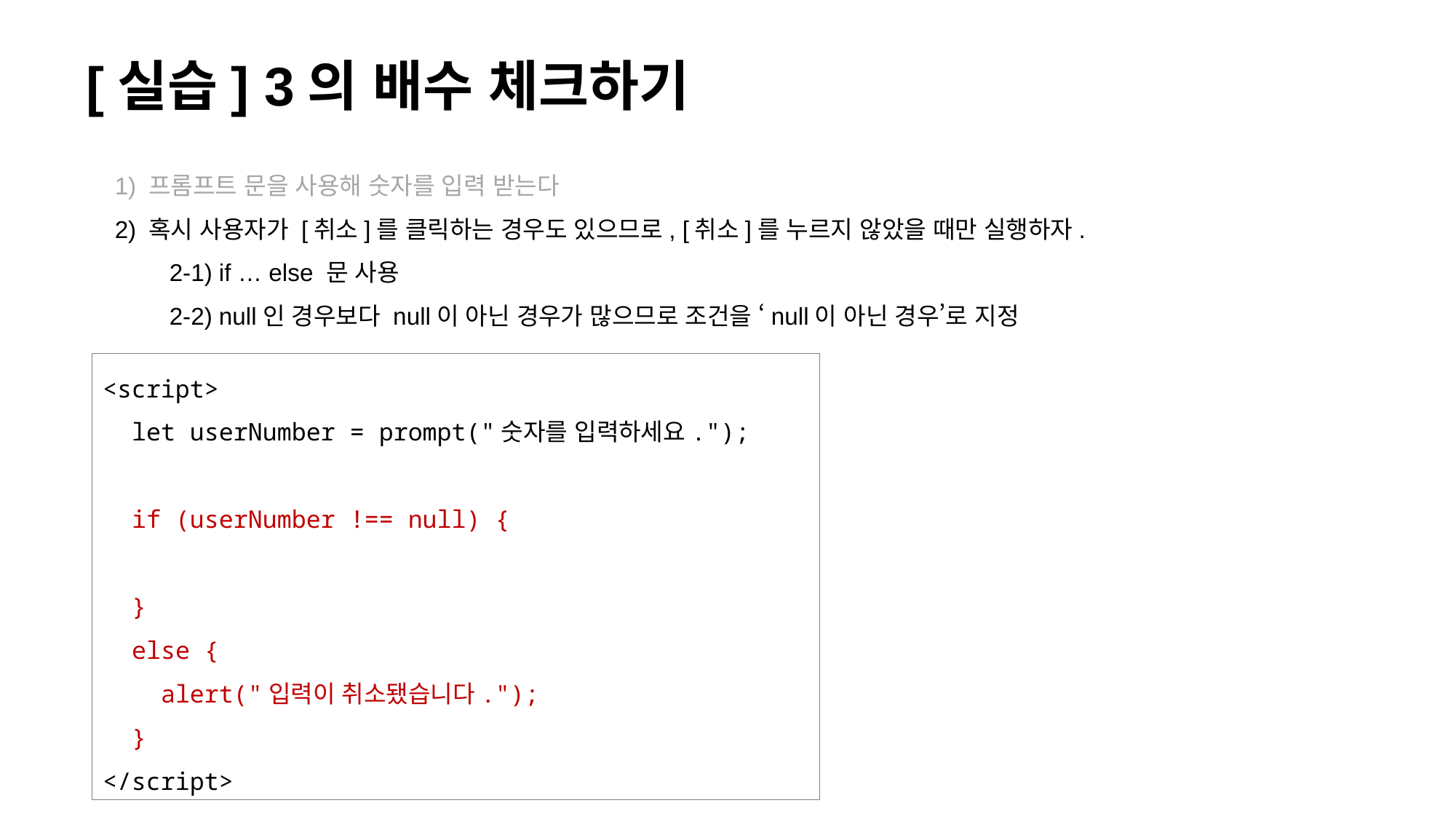

# [실습] 3의 배수 체크하기
1) 프롬프트 문을 사용해 숫자를 입력 받는다
2) 혹시 사용자가 [취소]를 클릭하는 경우도 있으므로, [취소]를 누르지 않았을 때만 실행하자.
2-1) if … else 문 사용
2-2) null인 경우보다 null이 아닌 경우가 많으므로 조건을 ‘null이 아닌 경우’로 지정
<script>
  let userNumber = prompt("숫자를 입력하세요.");

  if (userNumber !== null) {

  }
  else {
    alert("입력이 취소됐습니다.");
  }
</script>